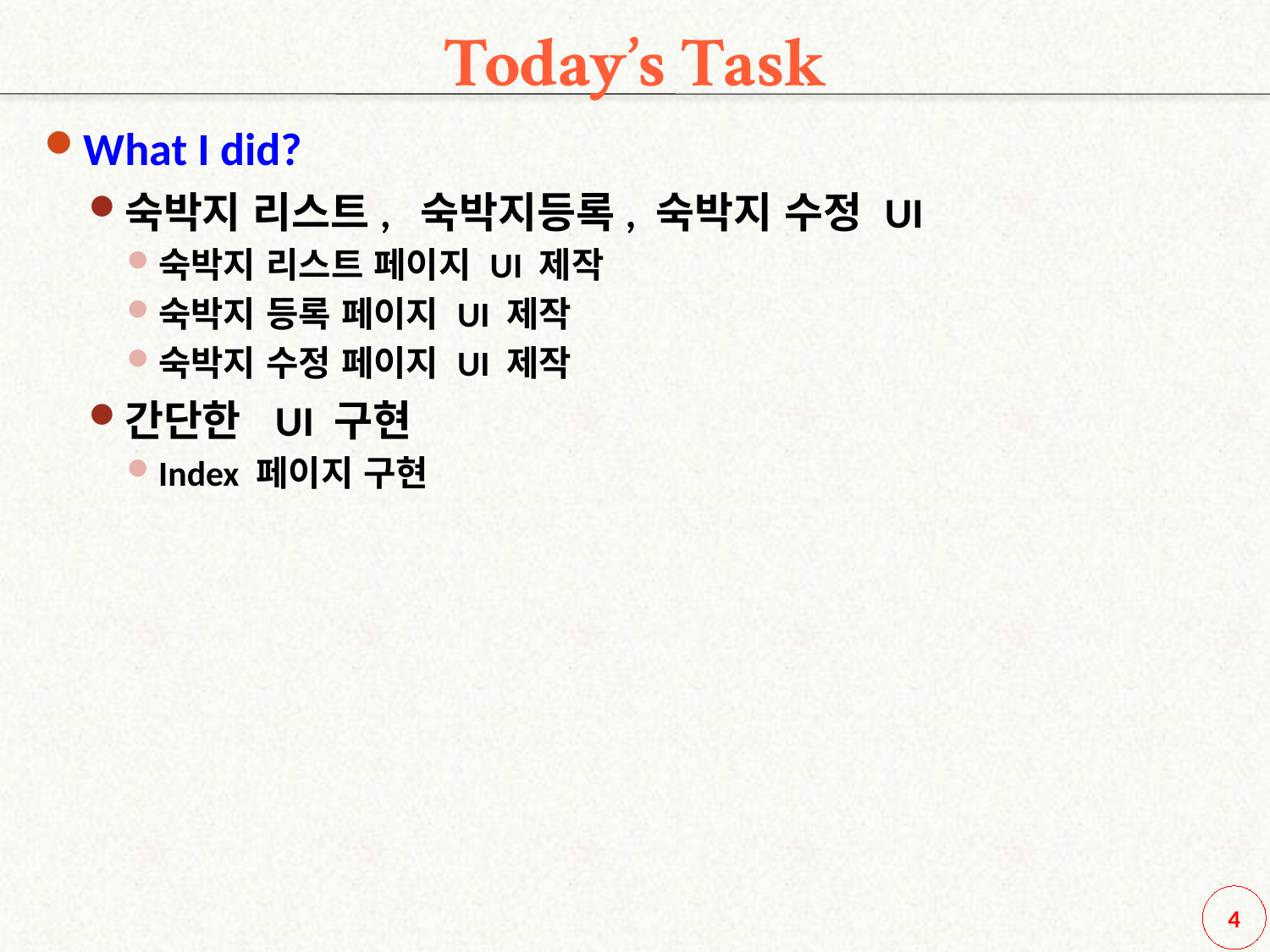

Today’s Task
What I did?
숙박지 리스트,  숙박지등록, 숙박지 수정 UI
숙박지 리스트 페이지 UI 제작
숙박지 등록 페이지 UI 제작
숙박지 수정 페이지 UI 제작
간단한  UI 구현
Index 페이지 구현